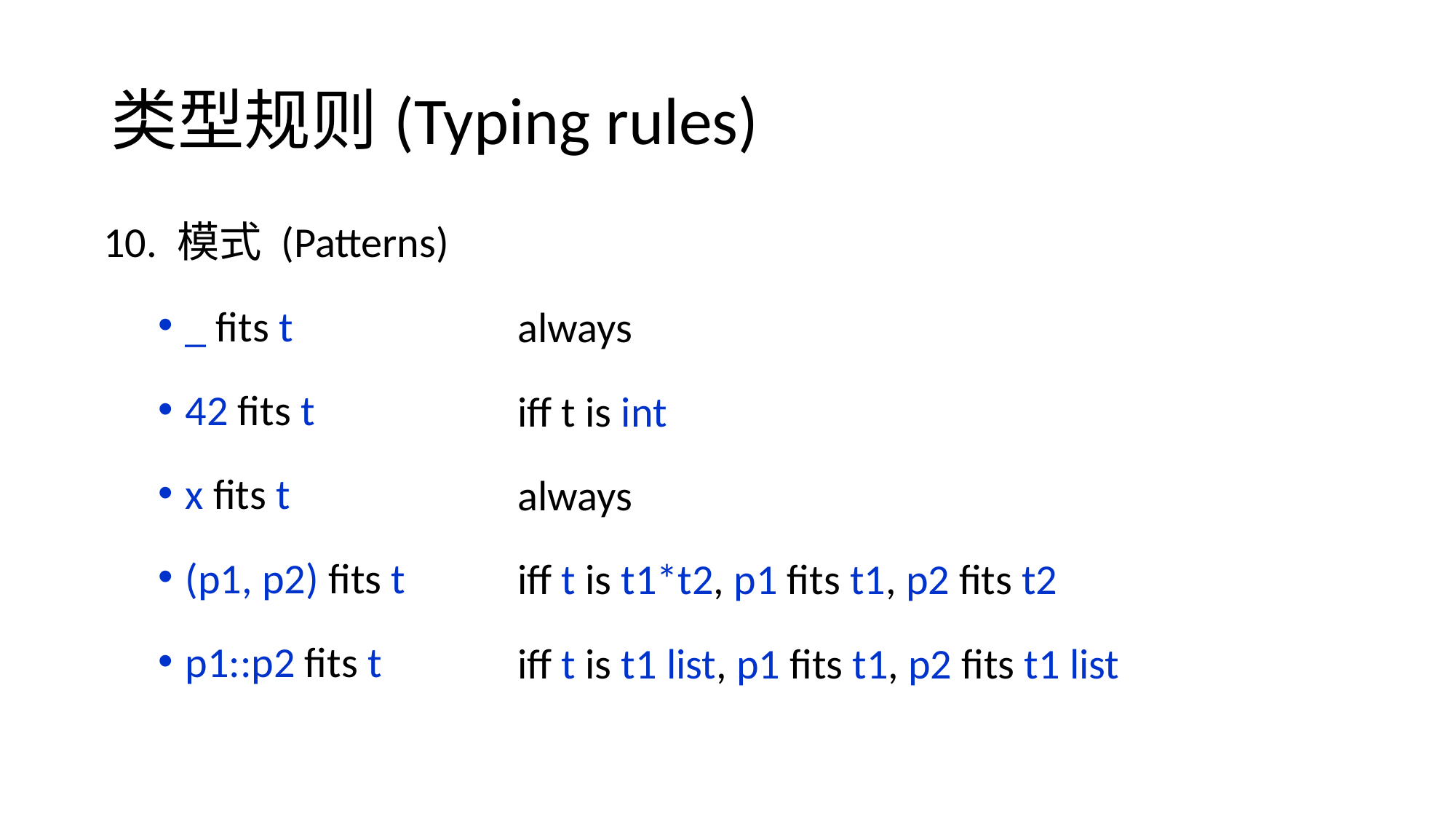

# 类型规则(Typing rules)
10. 模式 (Patterns)
_ fits t
42 fits t
x fits t
(p1, p2) fits t
p1::p2 fits t
always
iff t is int
always
iff t is t1*t2, p1 fits t1, p2 fits t2
iff t is t1 list, p1 fits t1, p2 fits t1 list